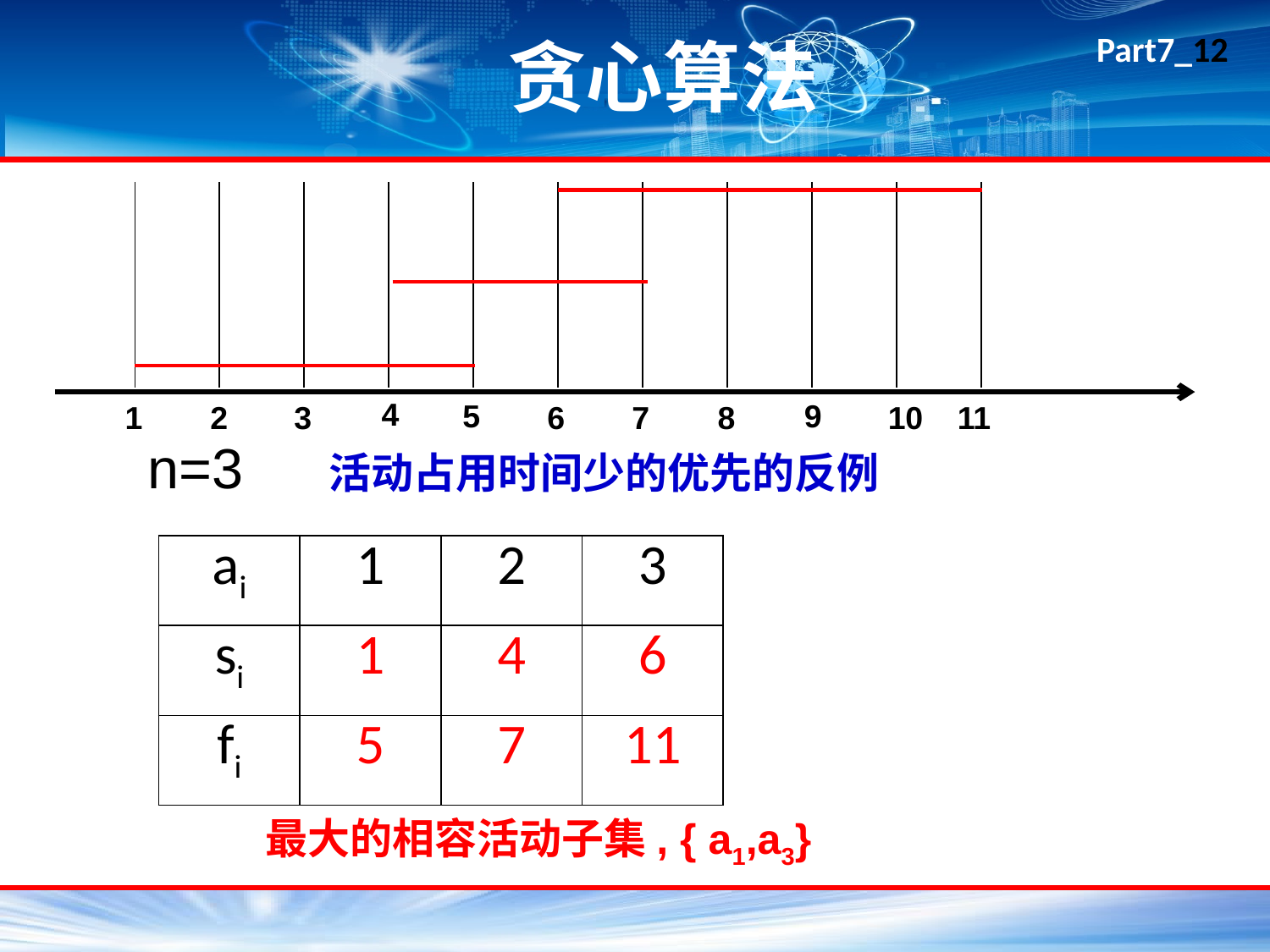

# 贪心算法
|  |  |  |  |  |  |  |  |  |  |
| --- | --- | --- | --- | --- | --- | --- | --- | --- | --- |
|  |  |  |  |  |  |  |  |  |  |
|  |  |  |  |  |  |  |  |  |  |
|  |  |  |  |  |  |  |  |  |  |
4
9
5
2
3
7
1
6
8
10
11
n=3
活动占用时间少的优先的反例
| ai | 1 | 2 | 3 |
| --- | --- | --- | --- |
| si | 1 | 4 | 6 |
| fi | 5 | 7 | 11 |
最大的相容活动子集, { a1,a3}